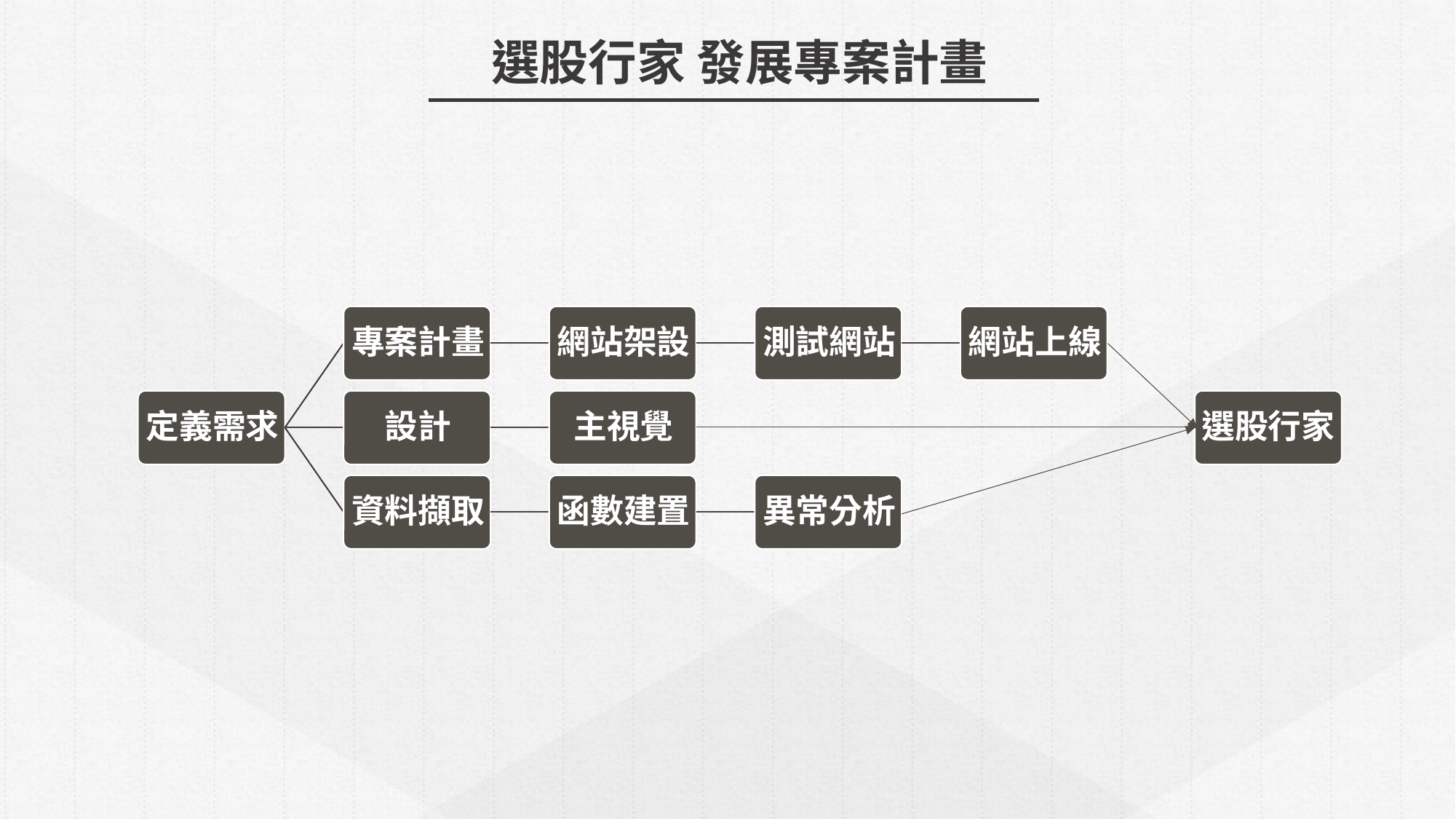

選股行家 發展專案計畫
定義需求

專案計畫

網站架設

測試網站

網站上線

設計

主視覺

資料擷取

函數建置

異常分析

選股行家